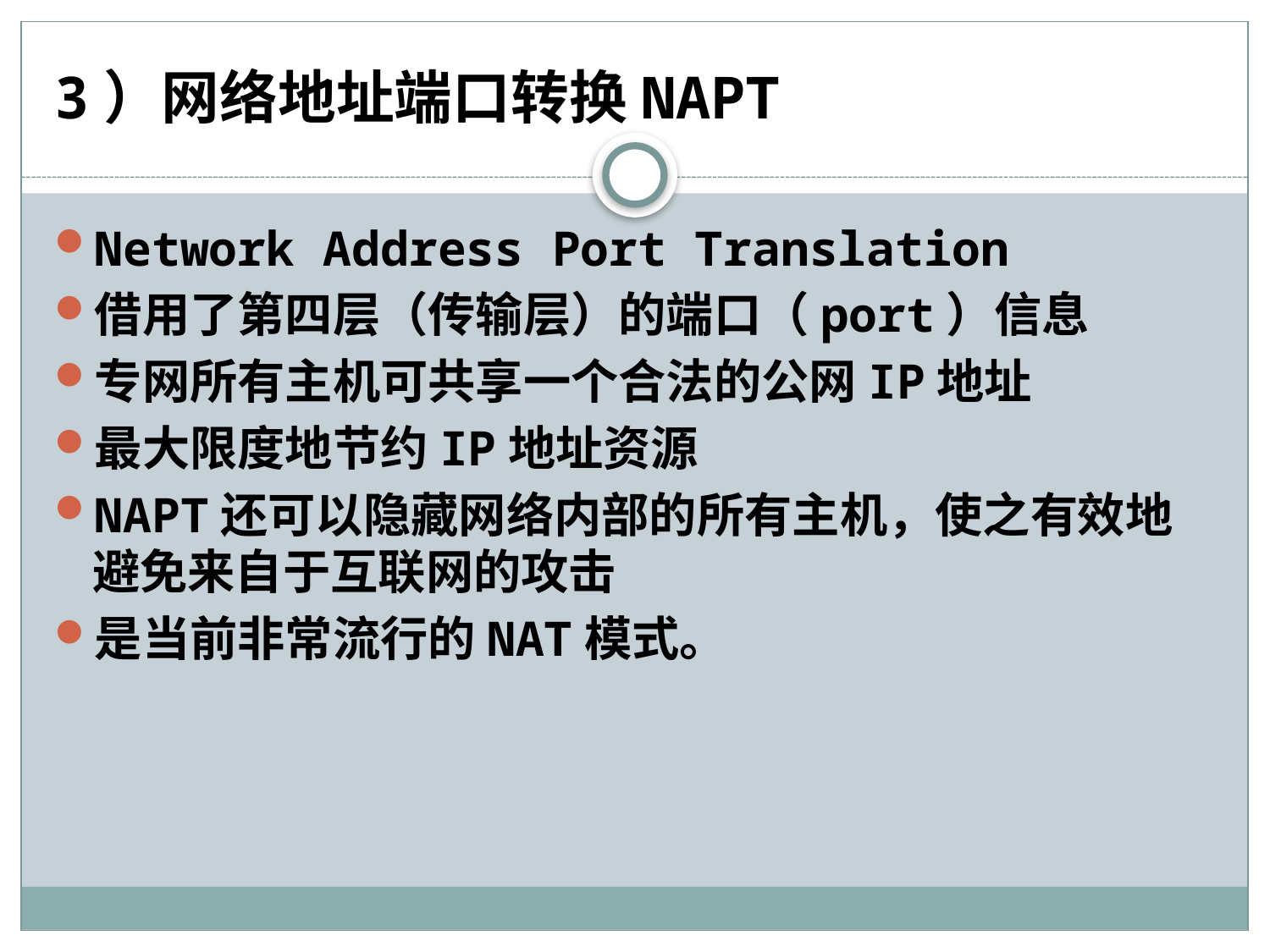

# 3）网络地址端口转换NAPT
Network Address Port Translation
借用了第四层（传输层）的端口（port）信息
专网所有主机可共享一个合法的公网IP地址
最大限度地节约IP地址资源
NAPT还可以隐藏网络内部的所有主机，使之有效地避免来自于互联网的攻击
是当前非常流行的NAT模式。